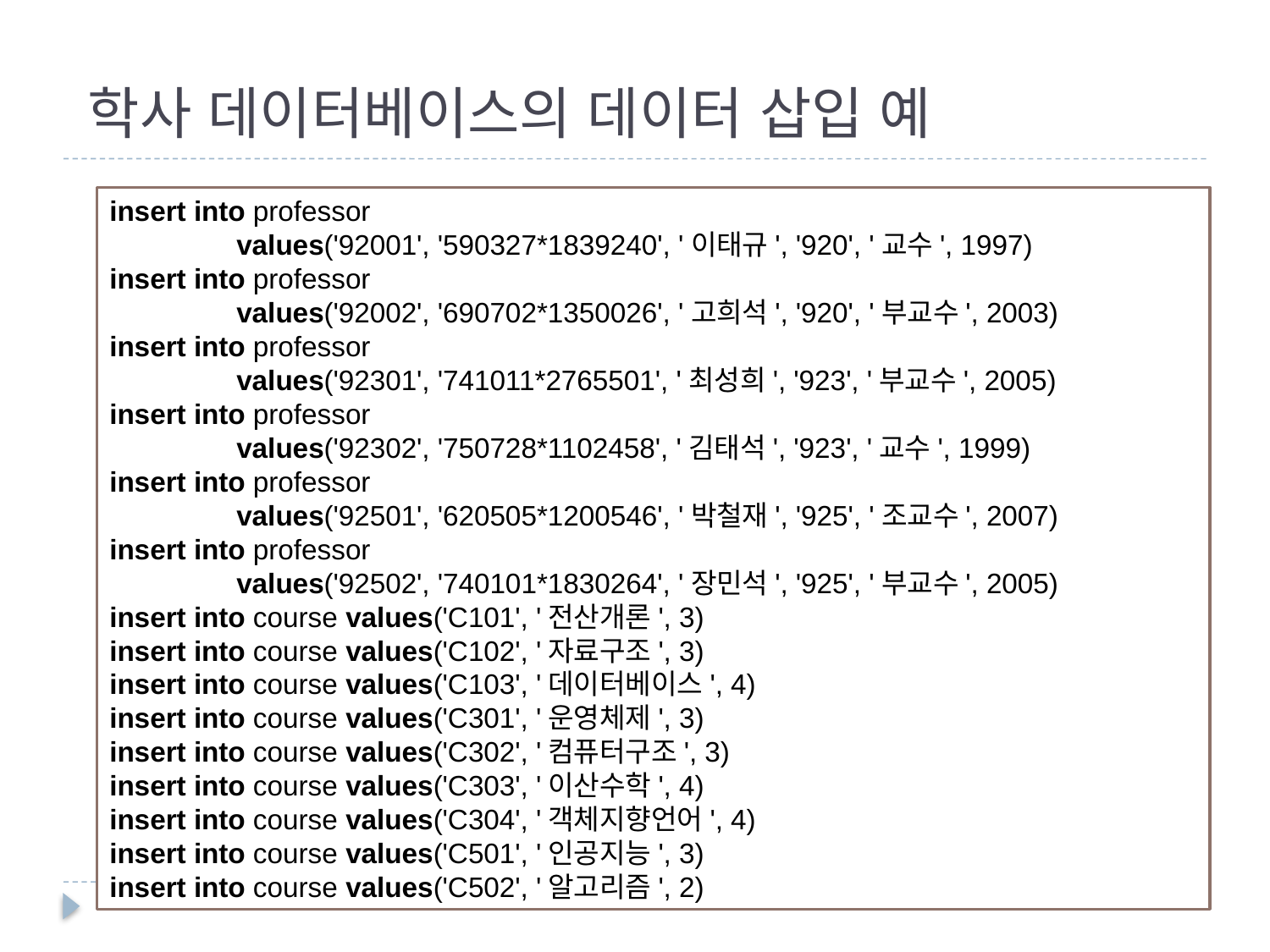

# 학사 데이터베이스의 데이터 삽입 예
insert into professor
	values('92001', '590327*1839240', '이태규', '920', '교수', 1997)
insert into professor
	values('92002', '690702*1350026', '고희석', '920', '부교수', 2003)
insert into professor
	values('92301', '741011*2765501', '최성희', '923', '부교수', 2005)
insert into professor
	values('92302', '750728*1102458', '김태석', '923', '교수', 1999)
insert into professor
	values('92501', '620505*1200546', '박철재', '925', '조교수', 2007)
insert into professor
	values('92502', '740101*1830264', '장민석', '925', '부교수', 2005)
insert into course values('C101', '전산개론', 3)
insert into course values('C102', '자료구조', 3)
insert into course values('C103', '데이터베이스', 4)
insert into course values('C301', '운영체제', 3)
insert into course values('C302', '컴퓨터구조', 3)
insert into course values('C303', '이산수학', 4)
insert into course values('C304', '객체지향언어', 4)
insert into course values('C501', '인공지능', 3)
insert into course values('C502', '알고리즘', 2)
제 4 장 SQL
31